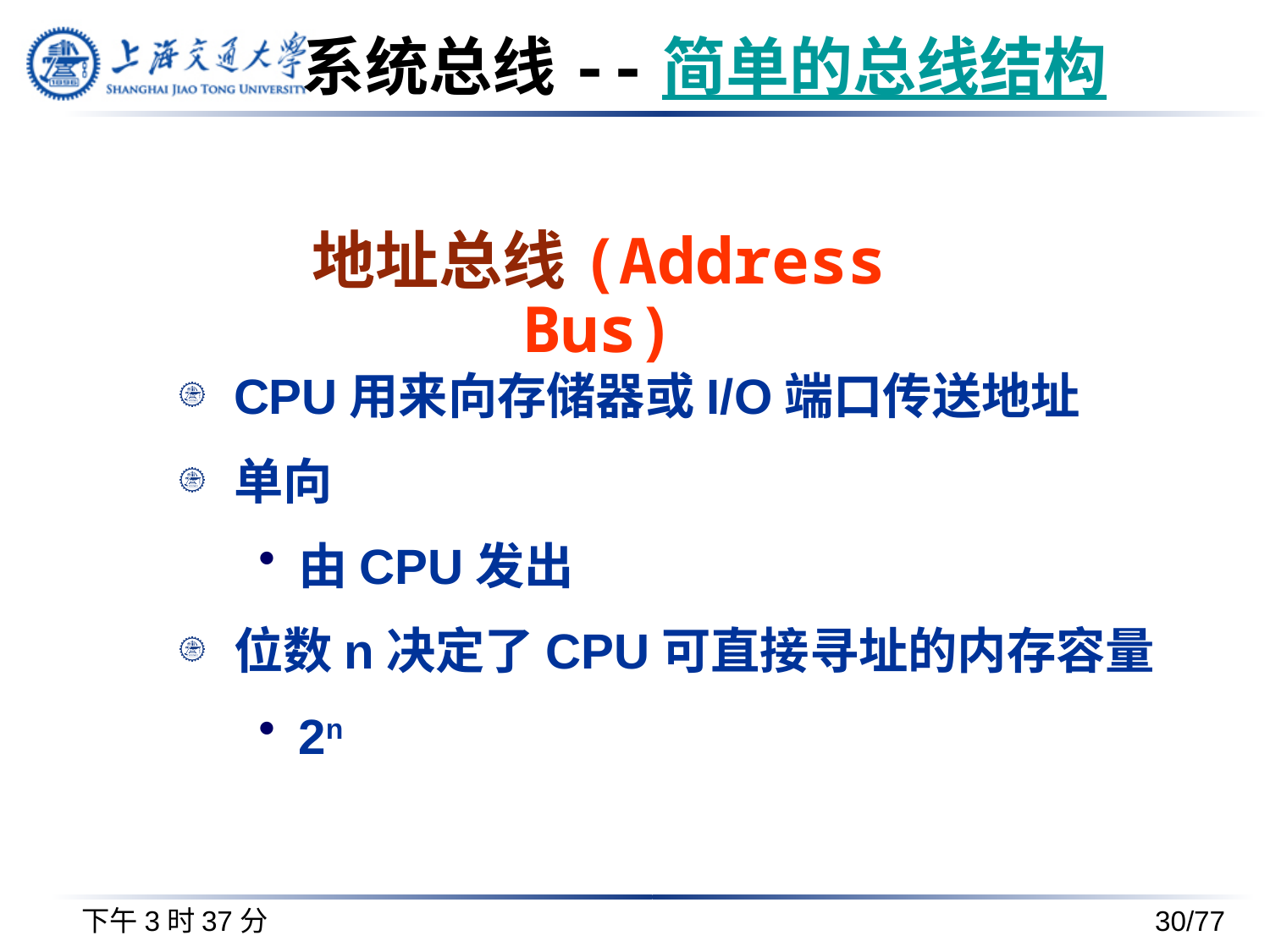

系统总线--简单的总线结构
# 地址总线(Address Bus)
CPU用来向存储器或I/O端口传送地址
单向
由CPU发出
位数n决定了CPU可直接寻址的内存容量
2n
下午3时37分
30/77